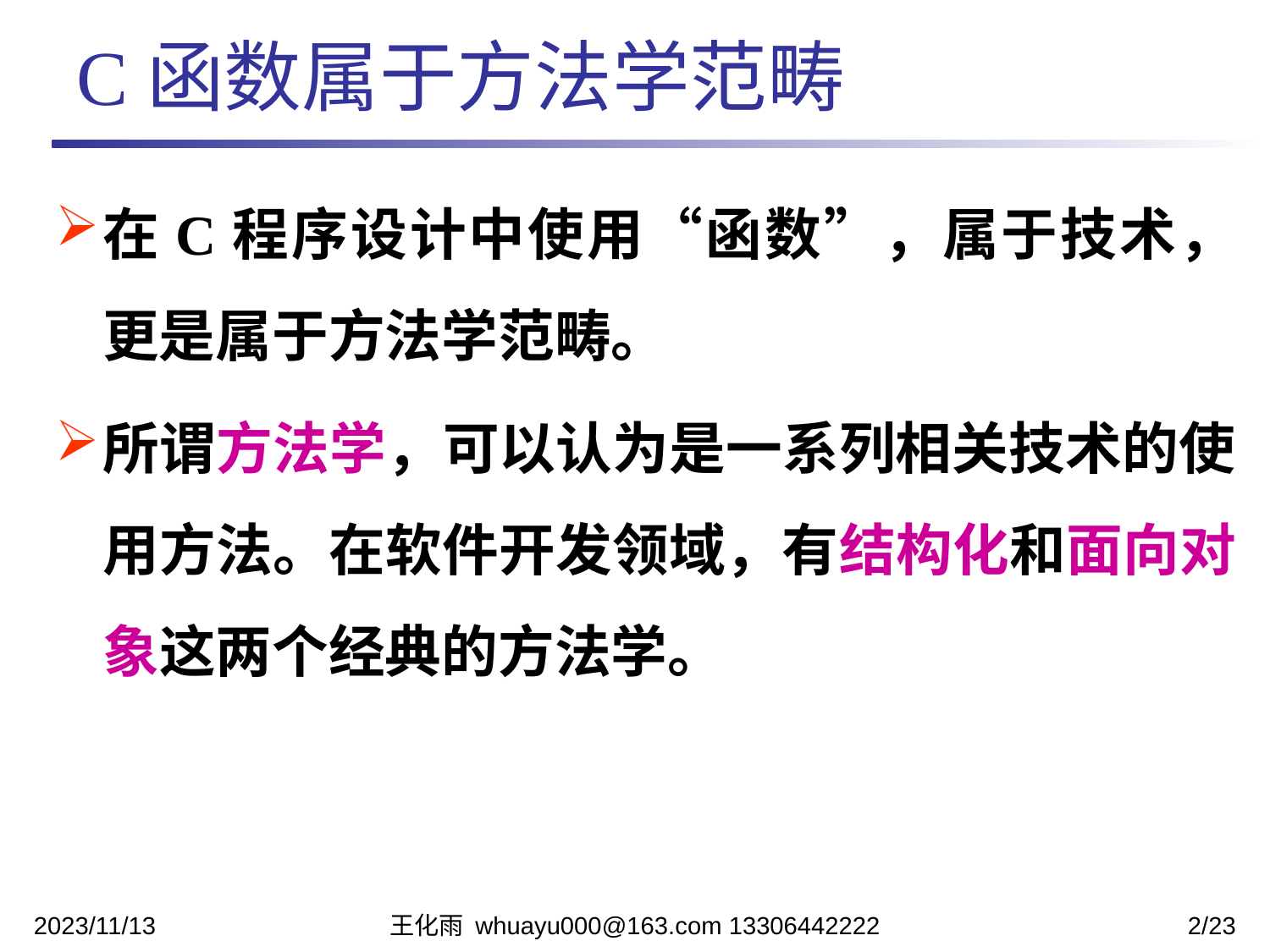

C函数属于方法学范畴
在C程序设计中使用“函数”，属于技术，更是属于方法学范畴。
所谓方法学，可以认为是一系列相关技术的使用方法。在软件开发领域，有结构化和面向对象这两个经典的方法学。
2023/11/13
王化雨 whuayu000@163.com 13306442222
2/23